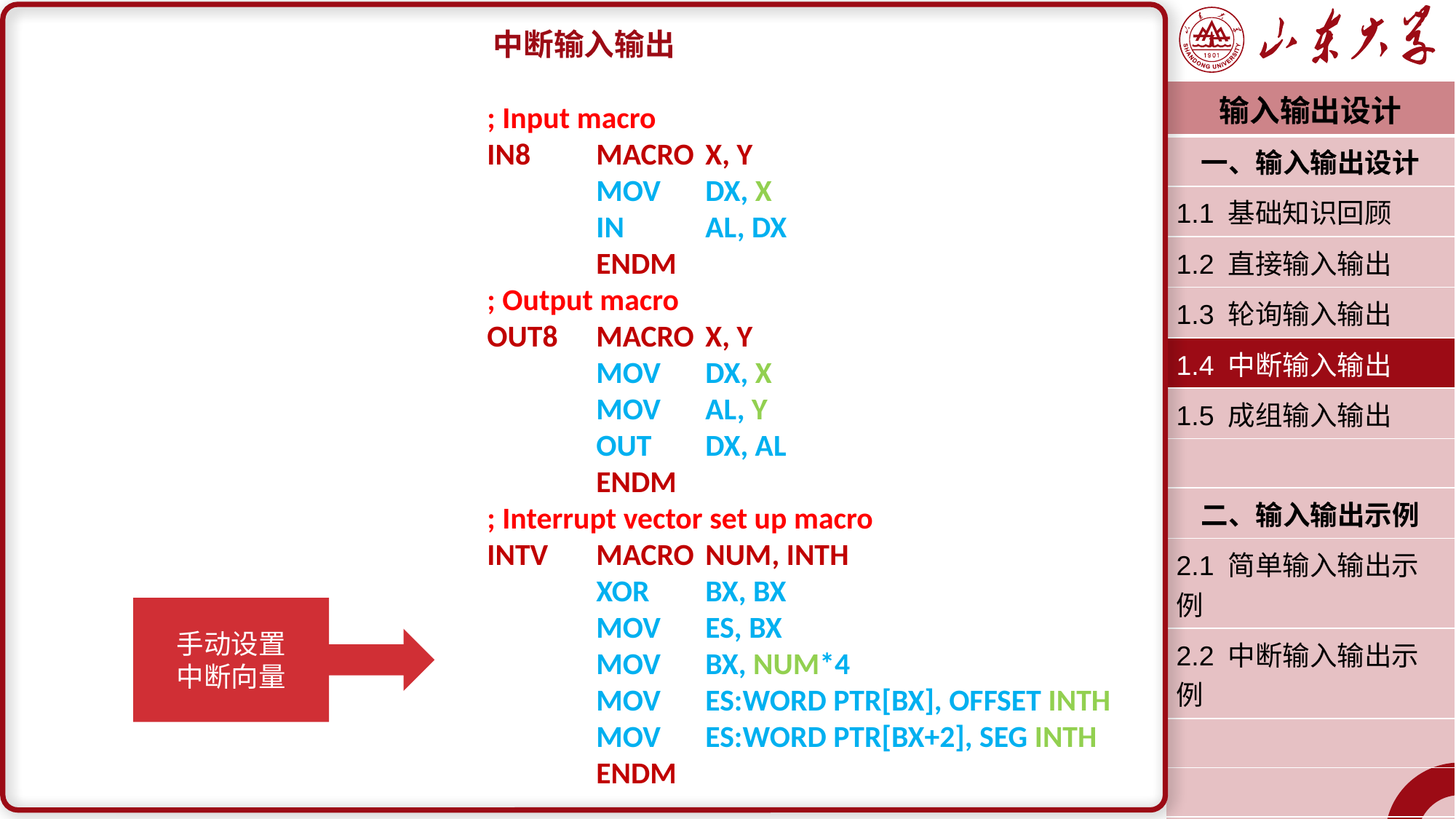

中断输入输出

				; Input macro
				IN8	MACRO	X, Y
					MOV	DX, X
					IN	AL, DX
					ENDM
				; Output macro
				OUT8	MACRO	X, Y
					MOV	DX, X
					MOV	AL, Y
					OUT	DX, AL
					ENDM
				; Interrupt vector set up macro
				INTV	MACRO	NUM, INTH
					XOR	BX, BX
					MOV	ES, BX
					MOV	BX, NUM*4
					MOV	ES:WORD PTR[BX], OFFSET INTH
					MOV	ES:WORD PTR[BX+2], SEG INTH
					ENDM
| 输入输出设计 |
| --- |
| 一、输入输出设计 |
| 1.1 基础知识回顾 |
| 1.2 直接输入输出 |
| 1.3 轮询输入输出 |
| 1.4 中断输入输出 |
| 1.5 成组输入输出 |
|  |
| 二、输入输出示例 |
| 2.1 简单输入输出示例 |
| 2.2 中断输入输出示例 |
|  |
|  |
|  |
| 潘润宇 2022.10 |
手动设置
中断向量